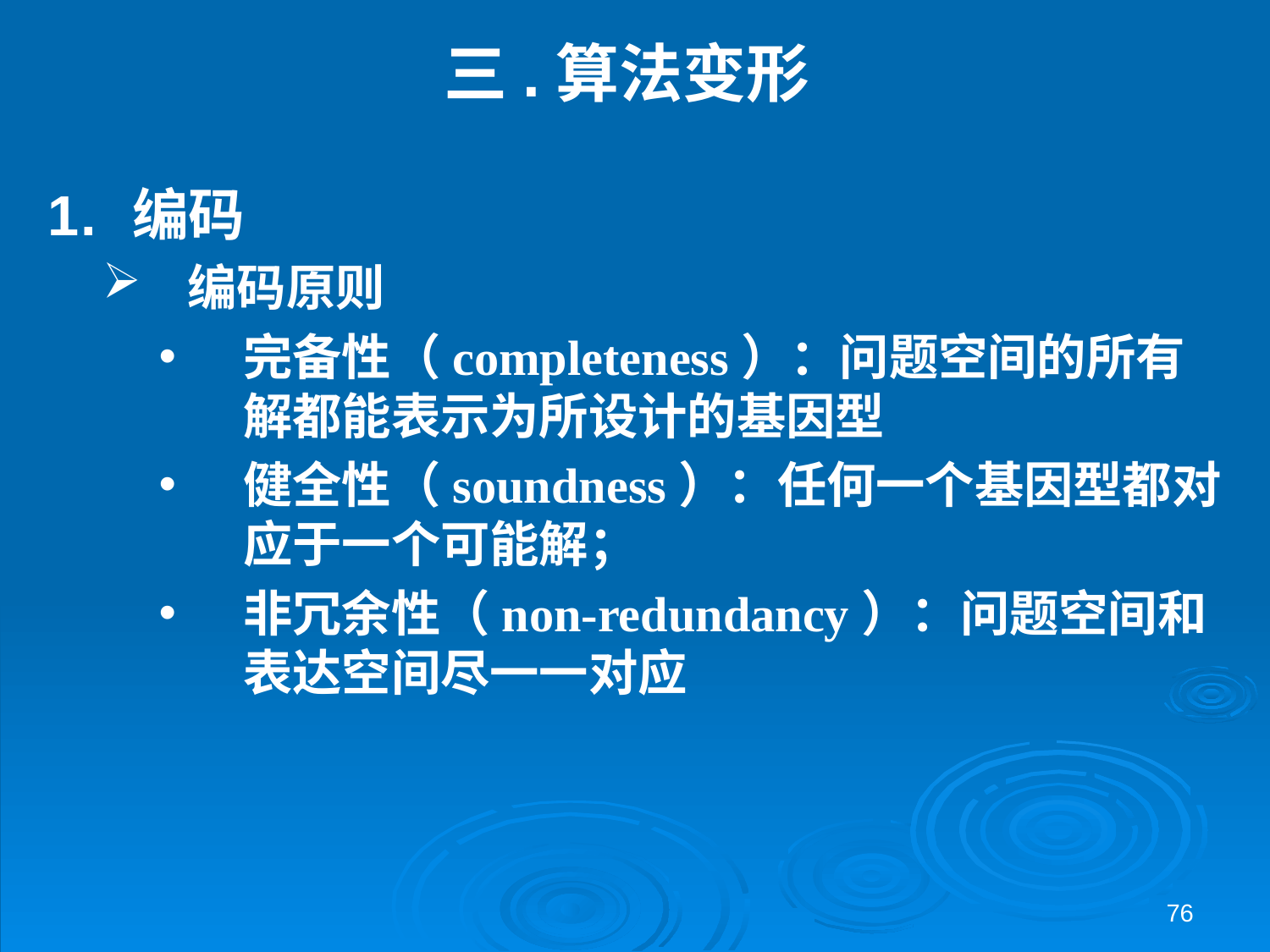

# 三.算法变形
编码
编码原则
完备性（completeness）：问题空间的所有解都能表示为所设计的基因型
健全性（soundness）：任何一个基因型都对应于一个可能解；
非冗余性（non-redundancy）：问题空间和表达空间尽一一对应
76